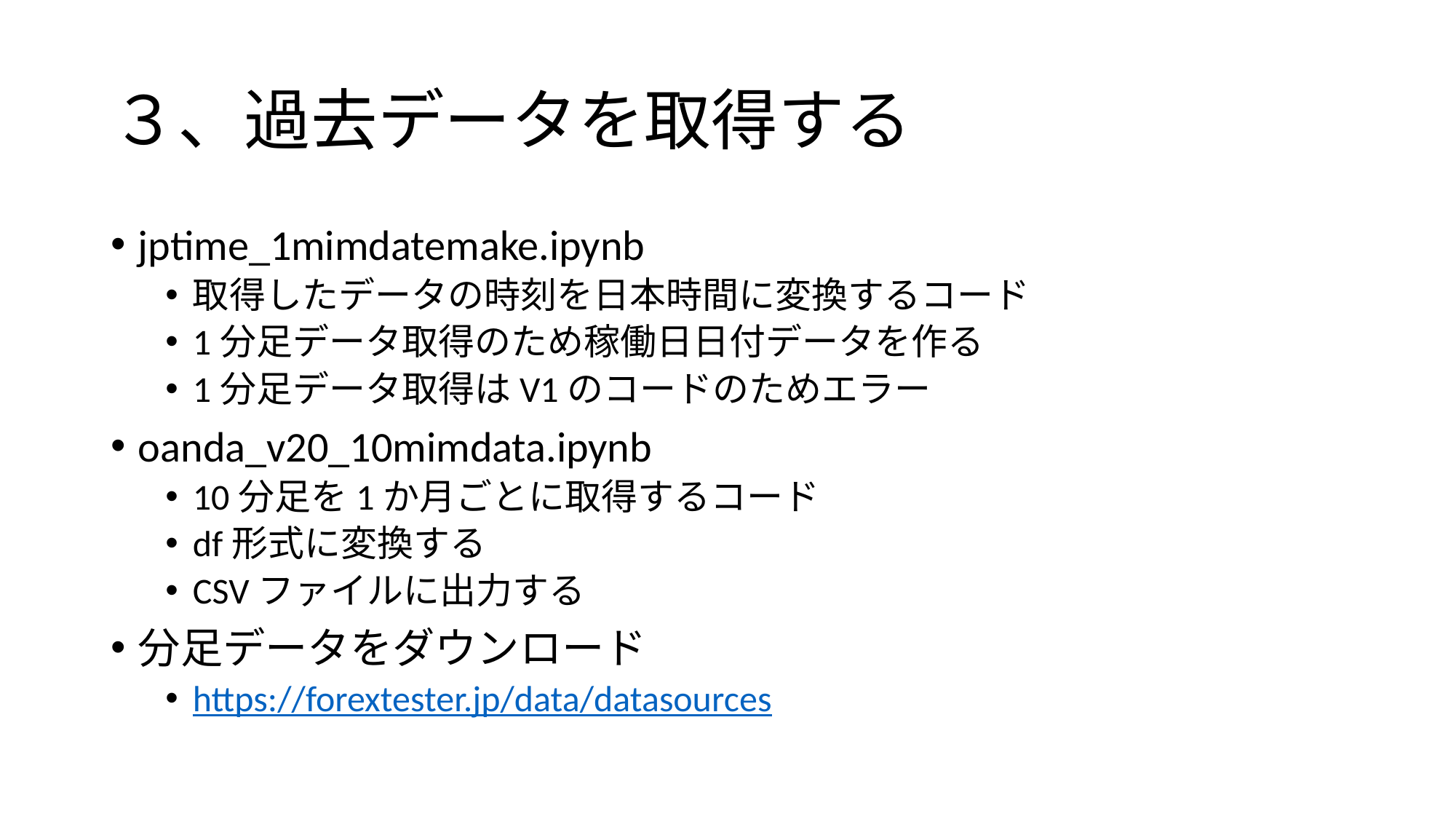

# ３、過去データを取得する
jptime_1mimdatemake.ipynb
取得したデータの時刻を日本時間に変換するコード
1分足データ取得のため稼働日日付データを作る
1分足データ取得はV1のコードのためエラー
oanda_v20_10mimdata.ipynb
10分足を1か月ごとに取得するコード
df形式に変換する
CSVファイルに出力する
分足データをダウンロード
https://forextester.jp/data/datasources